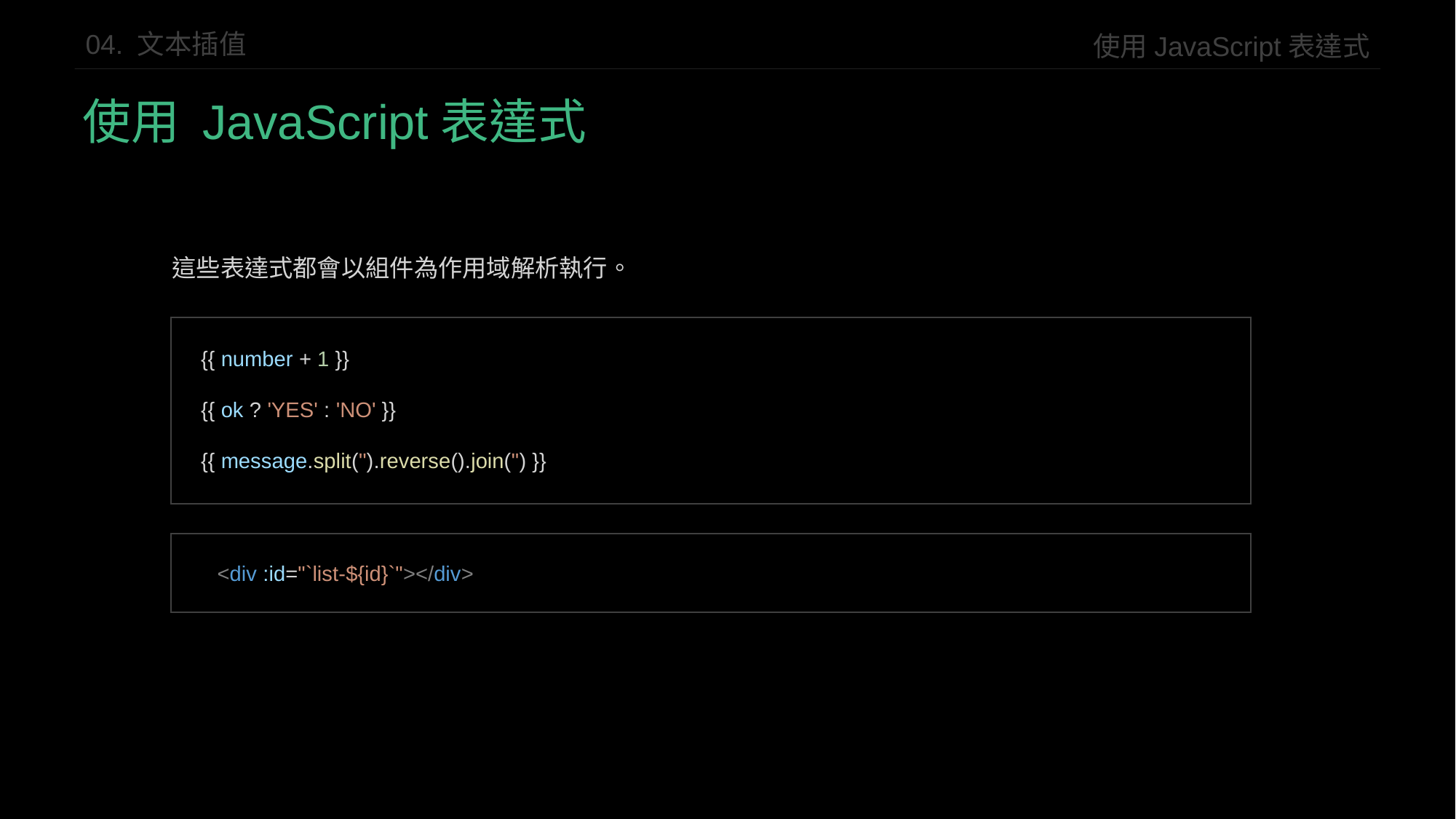

使用JavaScript表達式
04. 文本插值
使用 JavaScript表達式
這些表達式都會以組件為作用域解析執行。

{{ number + 1 }}
{{ ok ? 'YES' : 'NO' }}
{{ message.split('').reverse().join('') }}

<div :id="`list-${id}`"></div>